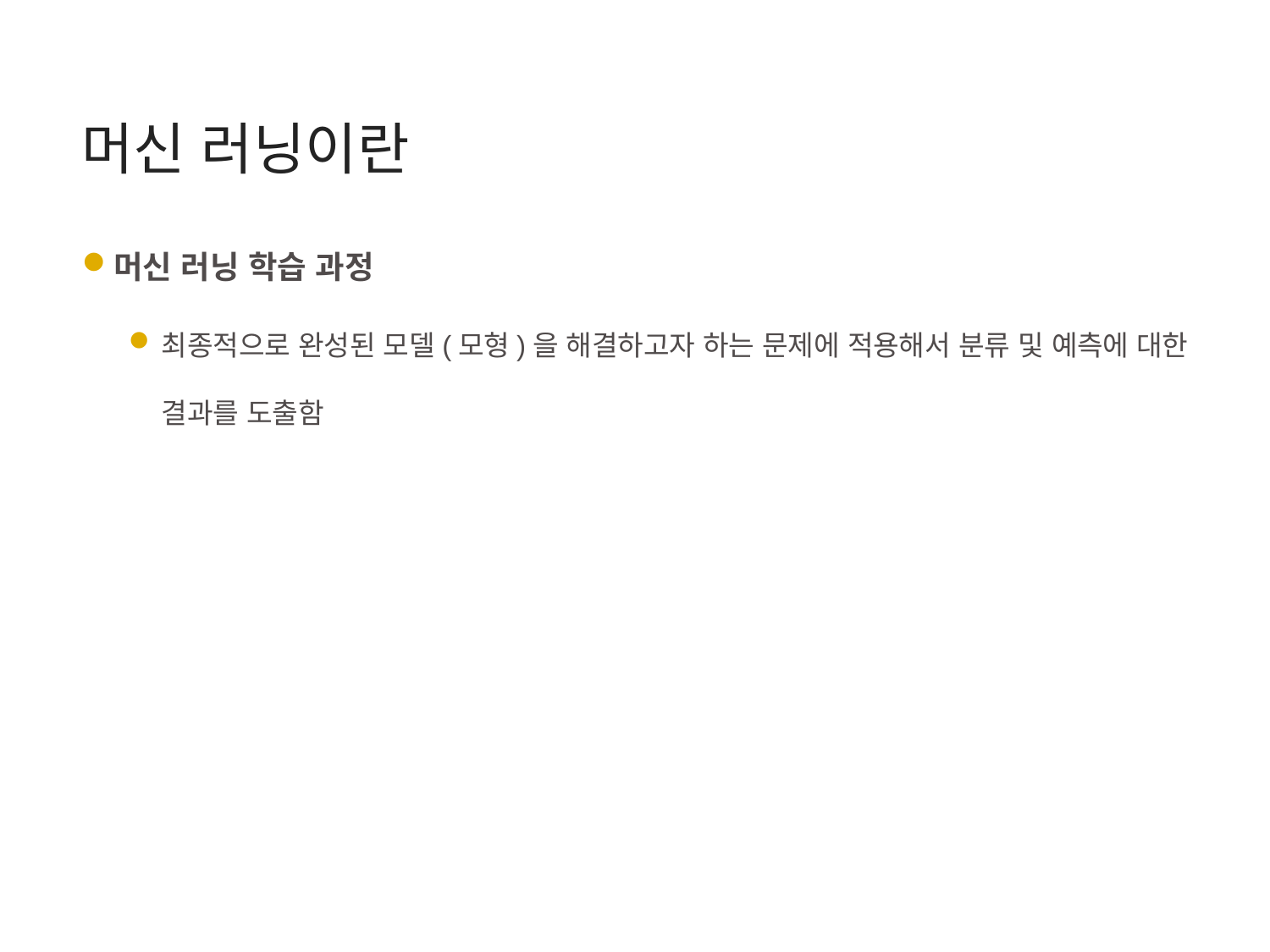

# 머신 러닝이란
머신 러닝 학습 과정
최종적으로 완성된 모델(모형)을 해결하고자 하는 문제에 적용해서 분류 및 예측에 대한 결과를 도출함